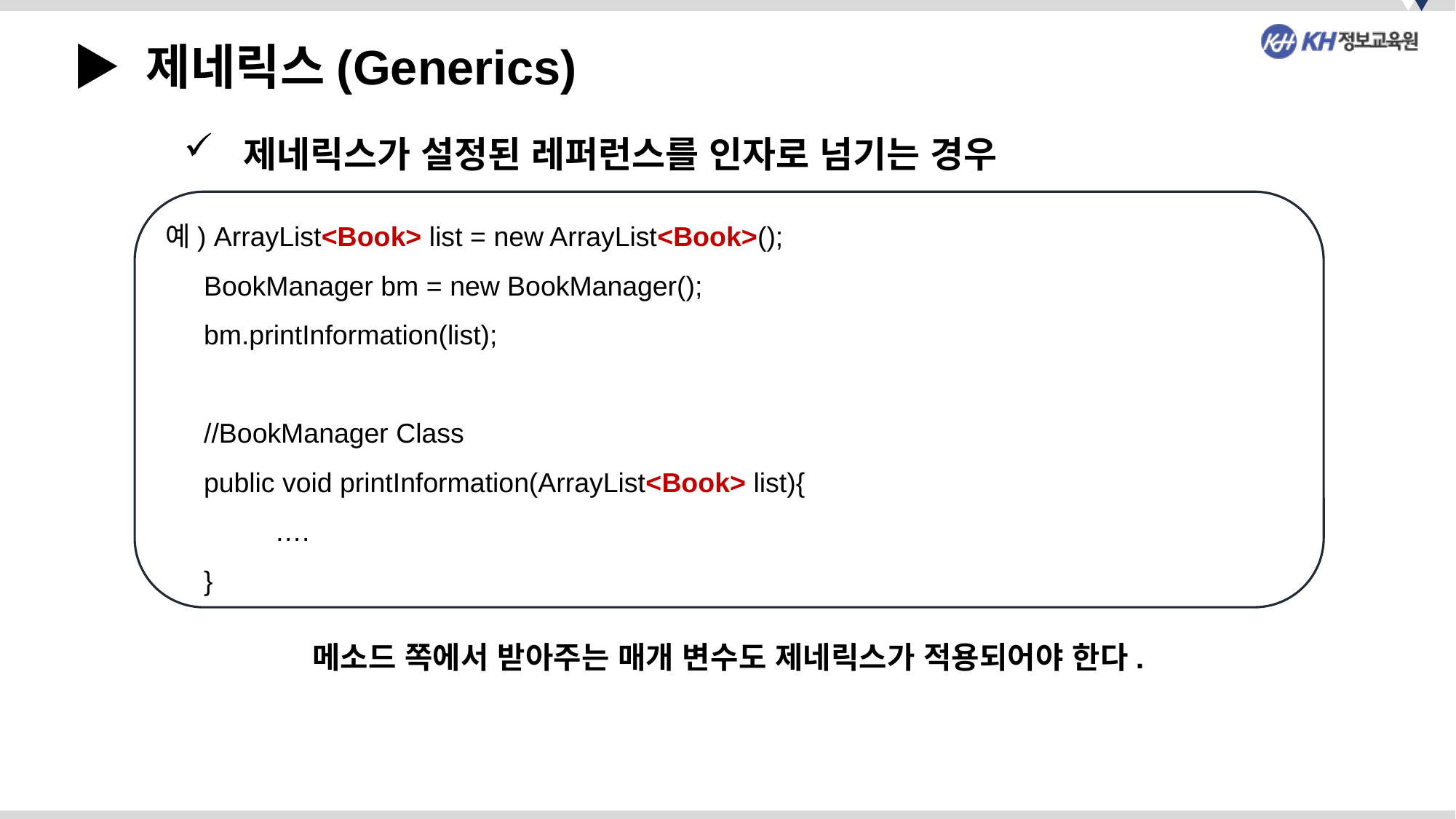

▶ 제네릭스(Generics)
 제네릭스가 설정된 레퍼런스를 인자로 넘기는 경우
예) ArrayList<Book> list = new ArrayList<Book>();
     BookManager bm = new BookManager();
     bm.printInformation(list);

     //BookManager Class
     public void printInformation(ArrayList<Book> list){
     	….
     }
메소드 쪽에서 받아주는 매개 변수도 제네릭스가 적용되어야 한다.